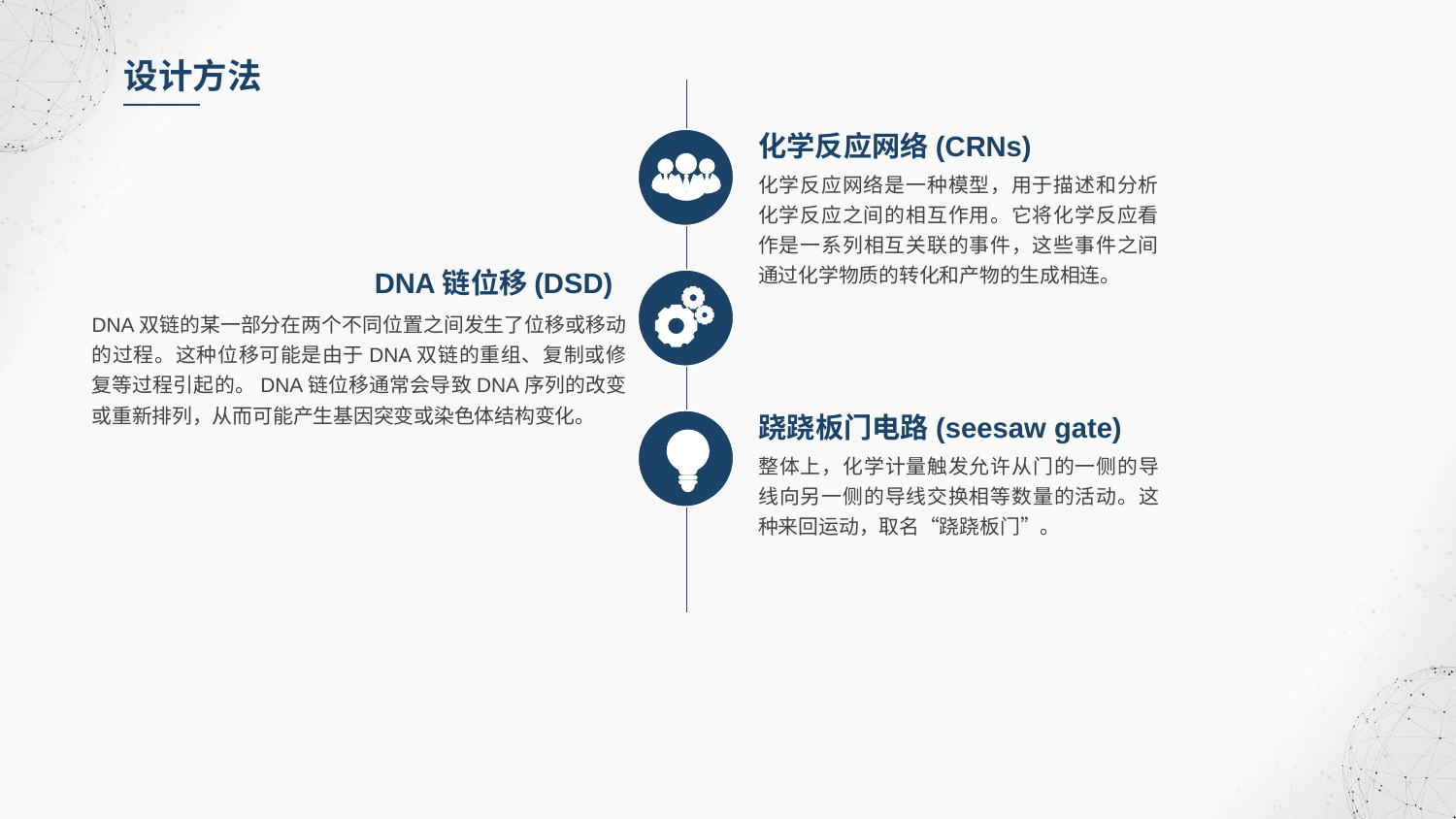

设计方法

化学反应网络(CRNs)
化学反应网络是一种模型，用于描述和分析化学反应之间的相互作用。它将化学反应看作是一系列相互关联的事件，这些事件之间通过化学物质的转化和产物的生成相连。
DNA链位移(DSD)
DNA双链的某一部分在两个不同位置之间发生了位移或移动的过程。这种位移可能是由于DNA双链的重组、复制或修复等过程引起的。DNA链位移通常会导致DNA序列的改变或重新排列，从而可能产生基因突变或染色体结构变化。

跷跷板门电路(seesaw gate)
整体上，化学计量触发允许从门的一侧的导线向另一侧的导线交换相等数量的活动。这种来回运动，取名“跷跷板门”。